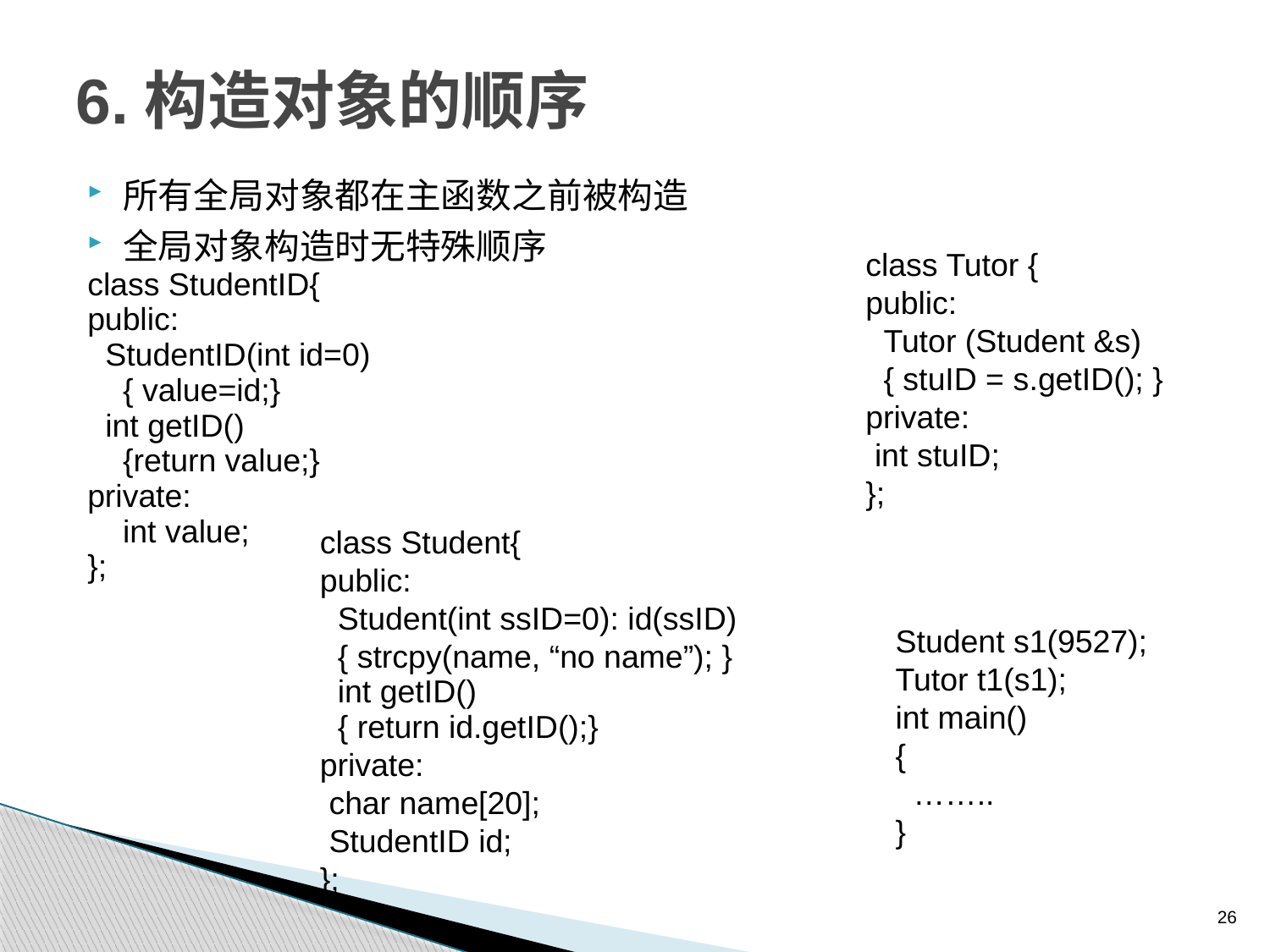

# 6.构造对象的顺序
所有全局对象都在主函数之前被构造
全局对象构造时无特殊顺序
class StudentID{
public:
  StudentID(int id=0)
  	{ value=id;}
  int getID()
	{return value;}
private:
  	int value;
};

class Tutor {
public:
  Tutor (Student &s)
  { stuID = s.getID(); }
private:
 int stuID;
};
class Student{
public:
  Student(int ssID=0): id(ssID)
  { strcpy(name, “no name”); }
  int getID()
  { return id.getID();}
private:
 char name[20];
 StudentID id;
};
Student s1(9527);
Tutor t1(s1);
int main()
{
  ……..
}
26